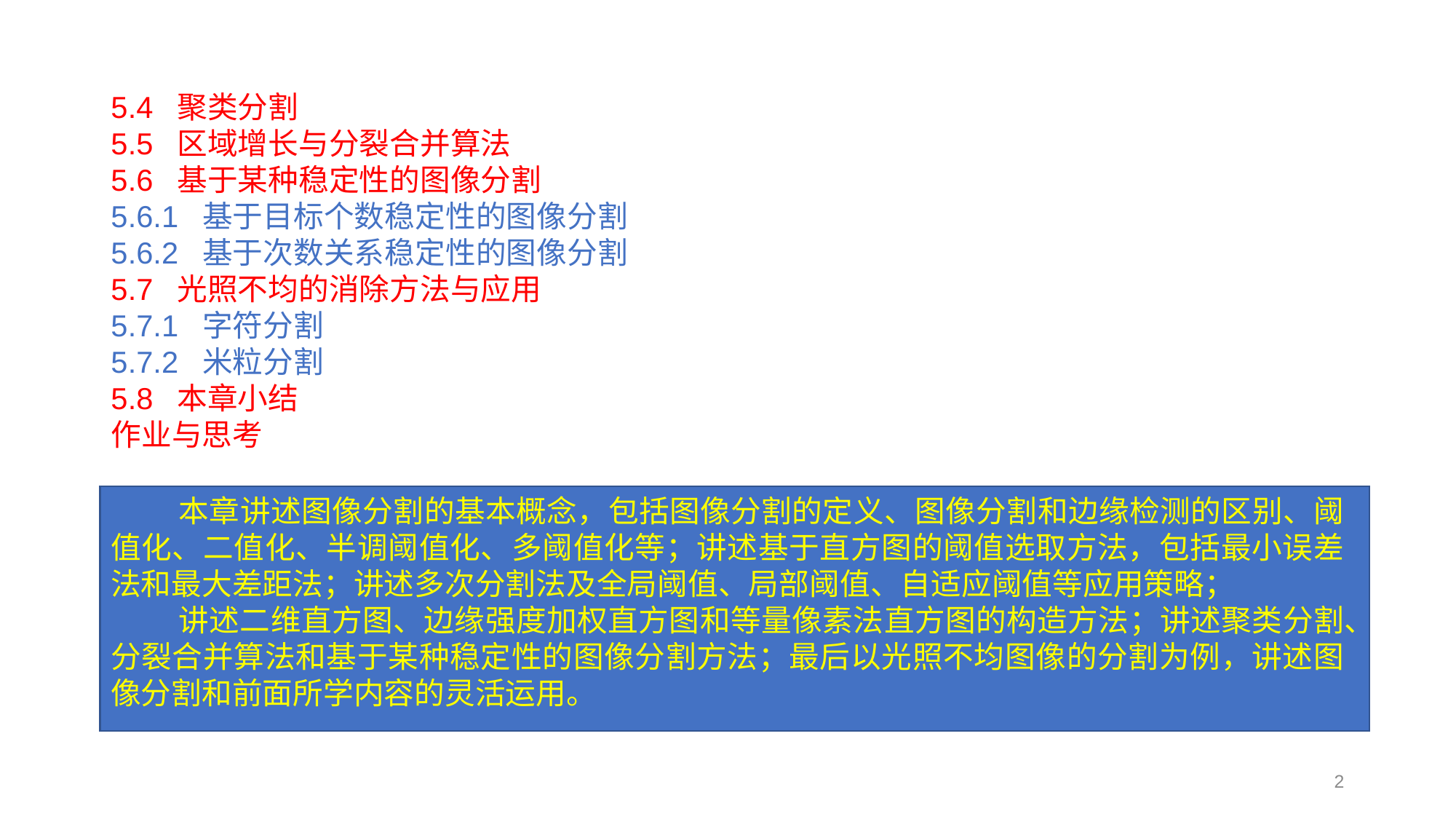

5.4  聚类分割
5.5  区域增长与分裂合并算法
5.6  基于某种稳定性的图像分割
5.6.1  基于目标个数稳定性的图像分割
5.6.2  基于次数关系稳定性的图像分割
5.7  光照不均的消除方法与应用
5.7.1  字符分割
5.7.2  米粒分割
5.8  本章小结
作业与思考

    本章讲述图像分割的基本概念，包括图像分割的定义、图像分割和边缘检测的区别、阈值化、二值化、半调阈值化、多阈值化等；讲述基于直方图的阈值选取方法，包括最小误差法和最大差距法；讲述多次分割法及全局阈值、局部阈值、自适应阈值等应用策略；
    讲述二维直方图、边缘强度加权直方图和等量像素法直方图的构造方法；讲述聚类分割、分裂合并算法和基于某种稳定性的图像分割方法；最后以光照不均图像的分割为例，讲述图像分割和前面所学内容的灵活运用。
2